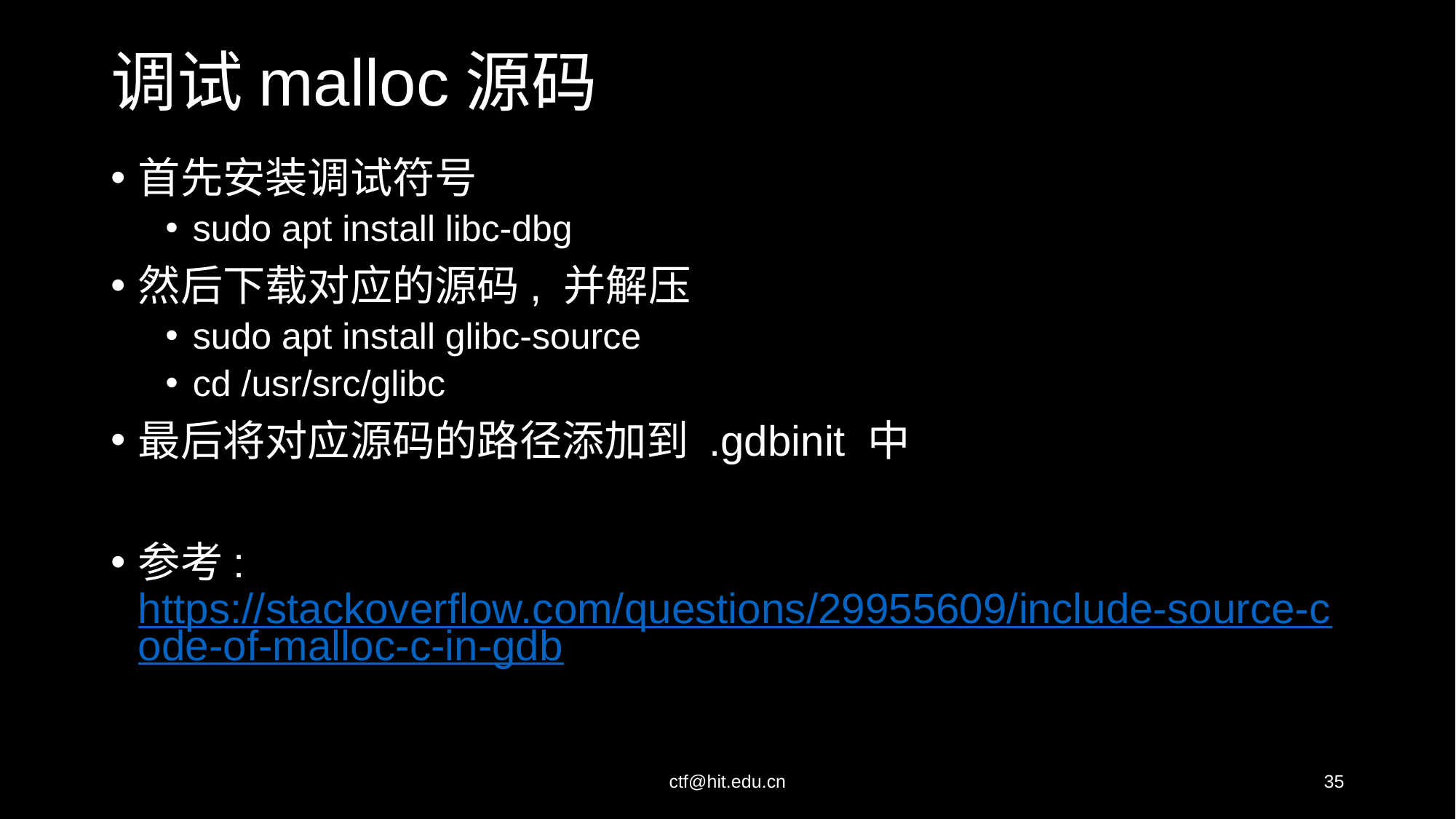

# 调试malloc源码
首先安装调试符号
sudo apt install libc-dbg
然后下载对应的源码, 并解压
sudo apt install glibc-source
cd /usr/src/glibc
最后将对应源码的路径添加到 .gdbinit 中

参考: https://stackoverflow.com/questions/29955609/include-source-code-of-malloc-c-in-gdb

ctf@hit.edu.cn
35